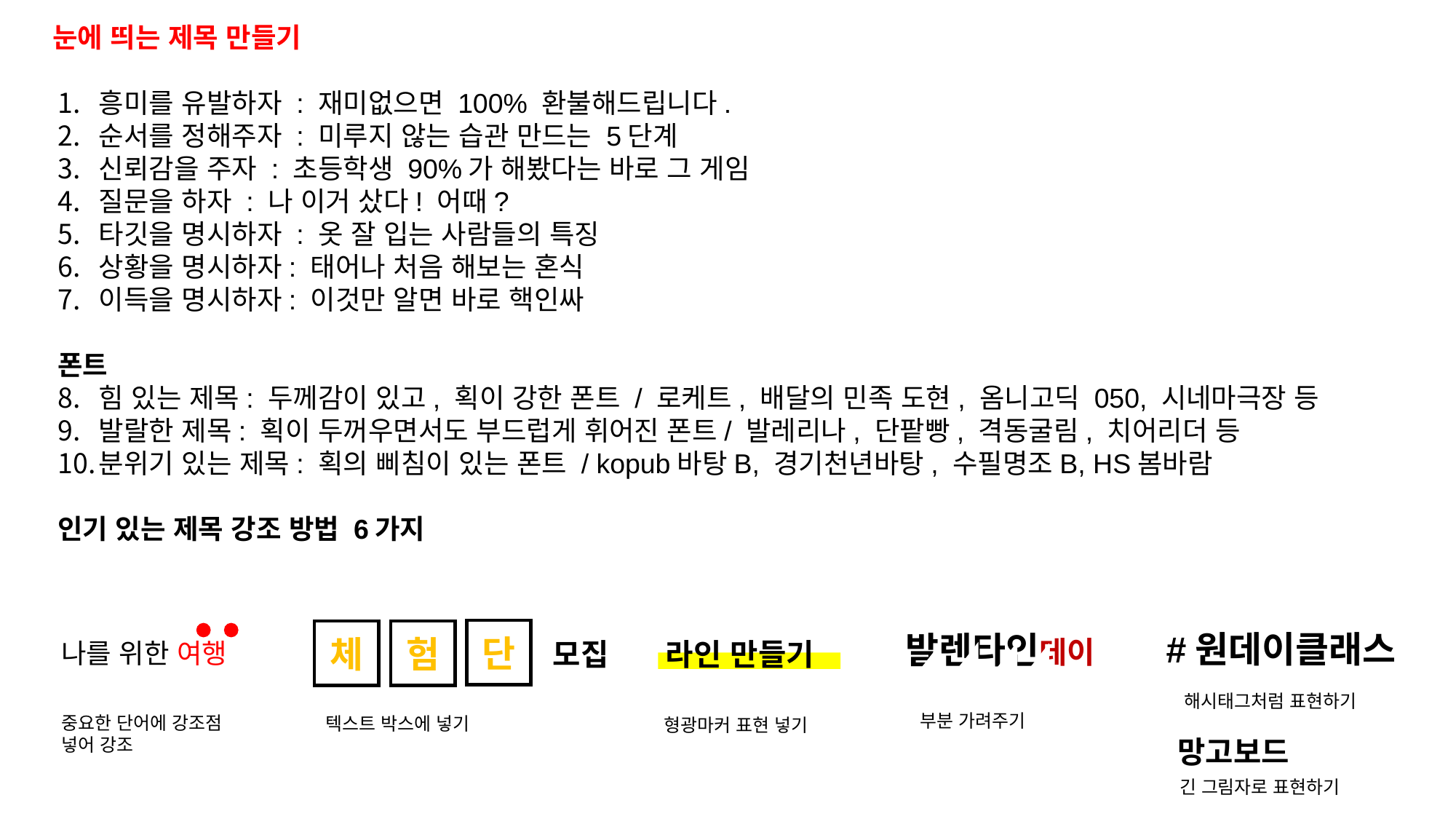

# 눈에 띄는 제목 만들기
흥미를 유발하자 : 재미없으면 100% 환불해드립니다.
순서를 정해주자 : 미루지 않는 습관 만드는 5단계
신뢰감을 주자 : 초등학생 90%가 해봤다는 바로 그 게임
질문을 하자 : 나 이거 샀다! 어때?
타깃을 명시하자 : 옷 잘 입는 사람들의 특징
상황을 명시하자: 태어나 처음 해보는 혼식
이득을 명시하자: 이것만 알면 바로 핵인싸

폰트
힘 있는 제목: 두께감이 있고, 획이 강한 폰트 / 로케트, 배달의 민족 도현, 옴니고딕 050, 시네마극장 등
발랄한 제목: 획이 두꺼우면서도 부드럽게 휘어진 폰트/ 발레리나, 단팥빵, 격동굴림, 치어리더 등
분위기 있는 제목: 획의 삐침이 있는 폰트 / kopub바탕B, 경기천년바탕, 수필명조B, HS봄바람

인기 있는 제목 강조 방법 6가지
단
체
험
#원데이클래스
발렌타인데이

모집
라인 만들기
나를 위한 여행

해시태그처럼 표현하기
부분 가려주기
중요한 단어에 강조점 넣어 강조
텍스트 박스에 넣기
형광마커 표현 넣기
망고보드
긴 그림자로 표현하기